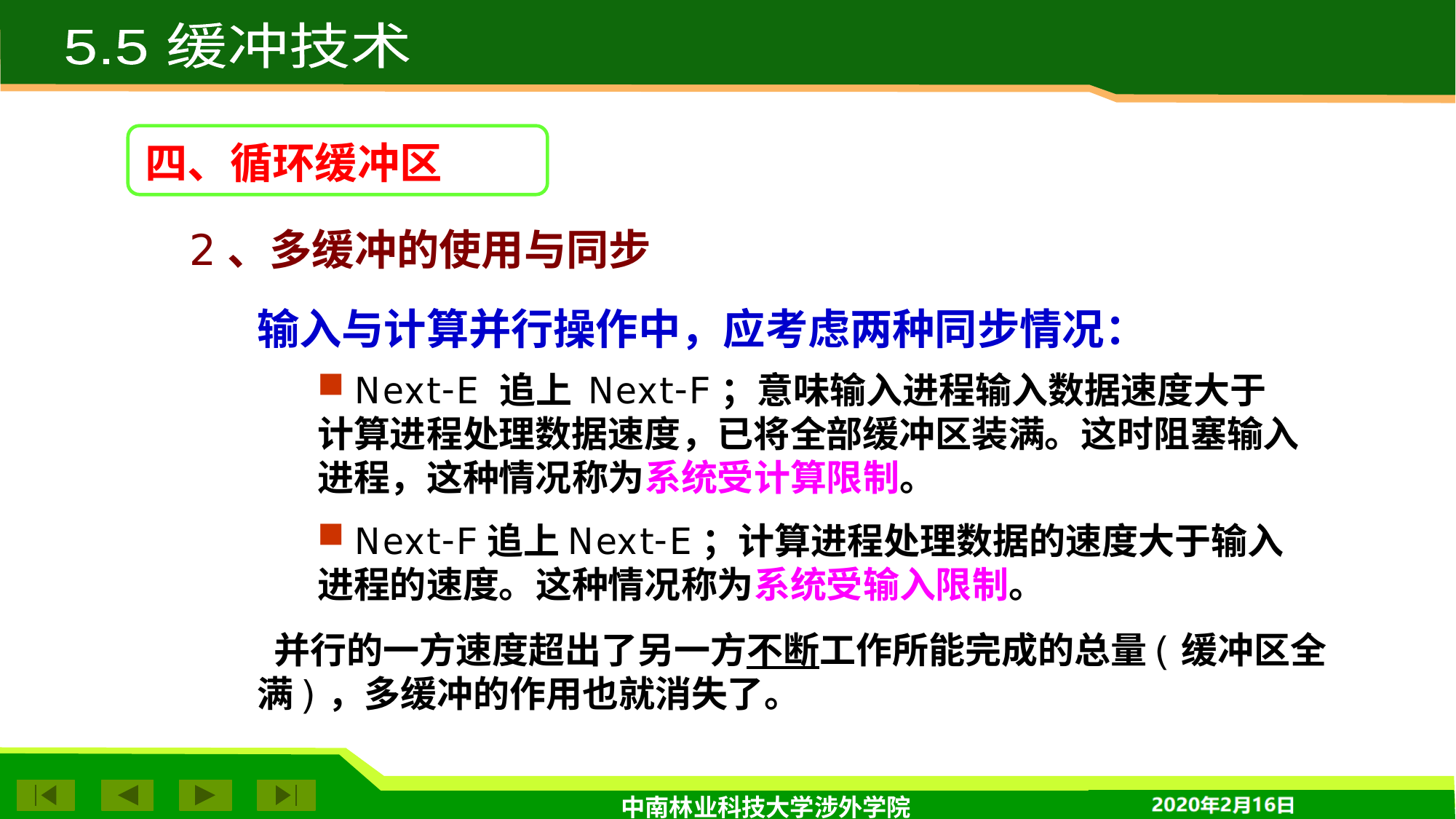

5.5 缓冲技术

四、循环缓冲区
2、多缓冲的使用与同步
输入与计算并行操作中，应考虑两种同步情况：
 Next-E 追上 Next-F；意味输入进程输入数据速度大于计算进程处理数据速度，已将全部缓冲区装满。这时阻塞输入进程，这种情况称为系统受计算限制。

 Next-F追上Next-E；计算进程处理数据的速度大于输入进程的速度。这种情况称为系统受输入限制。
 并行的一方速度超出了另一方不断工作所能完成的总量(缓冲区全满)，多缓冲的作用也就消失了。